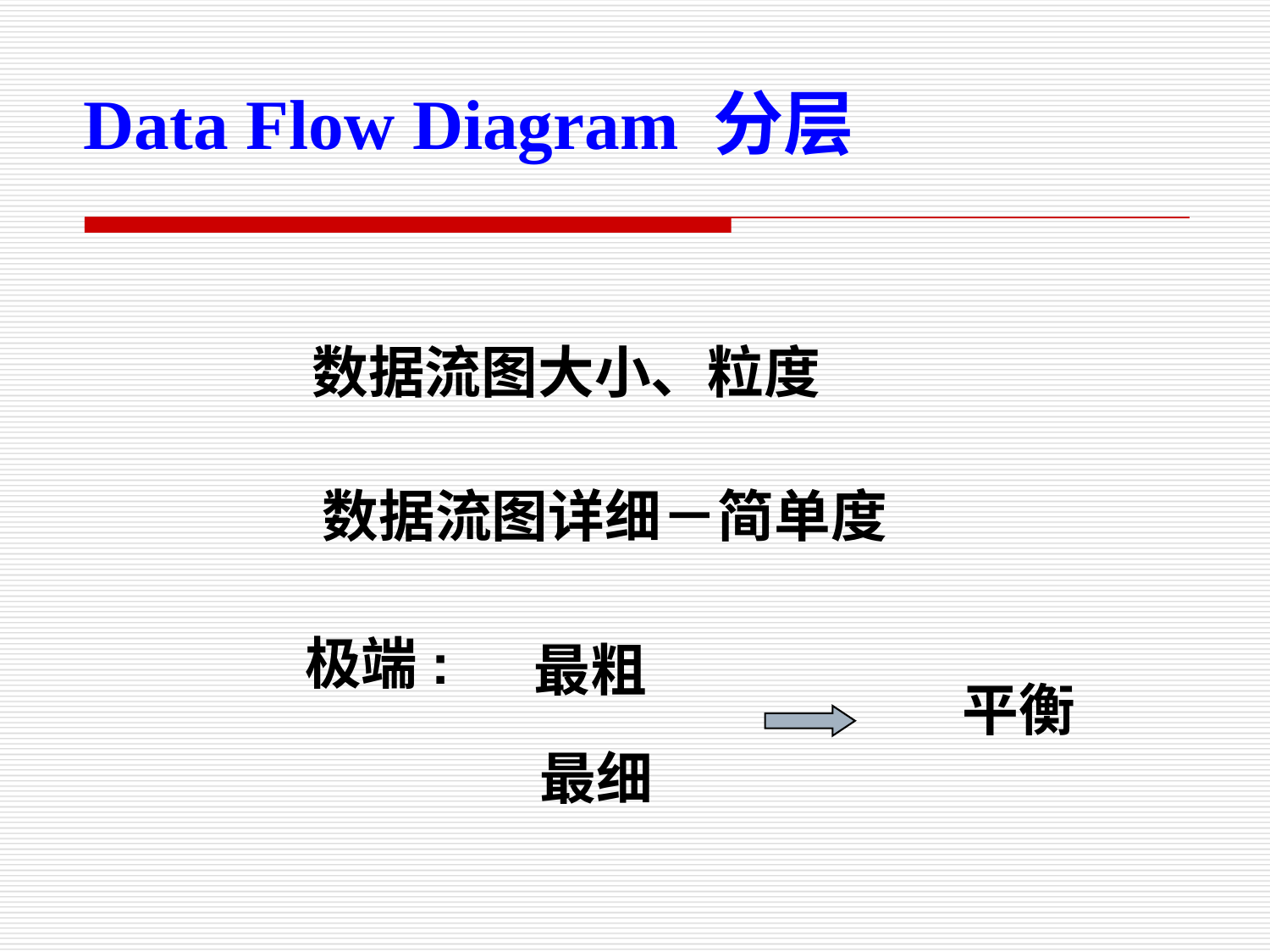

Data Flow Diagram 分层
数据流图大小、粒度
数据流图详细－简单度
极端:
最粗
平衡

最细